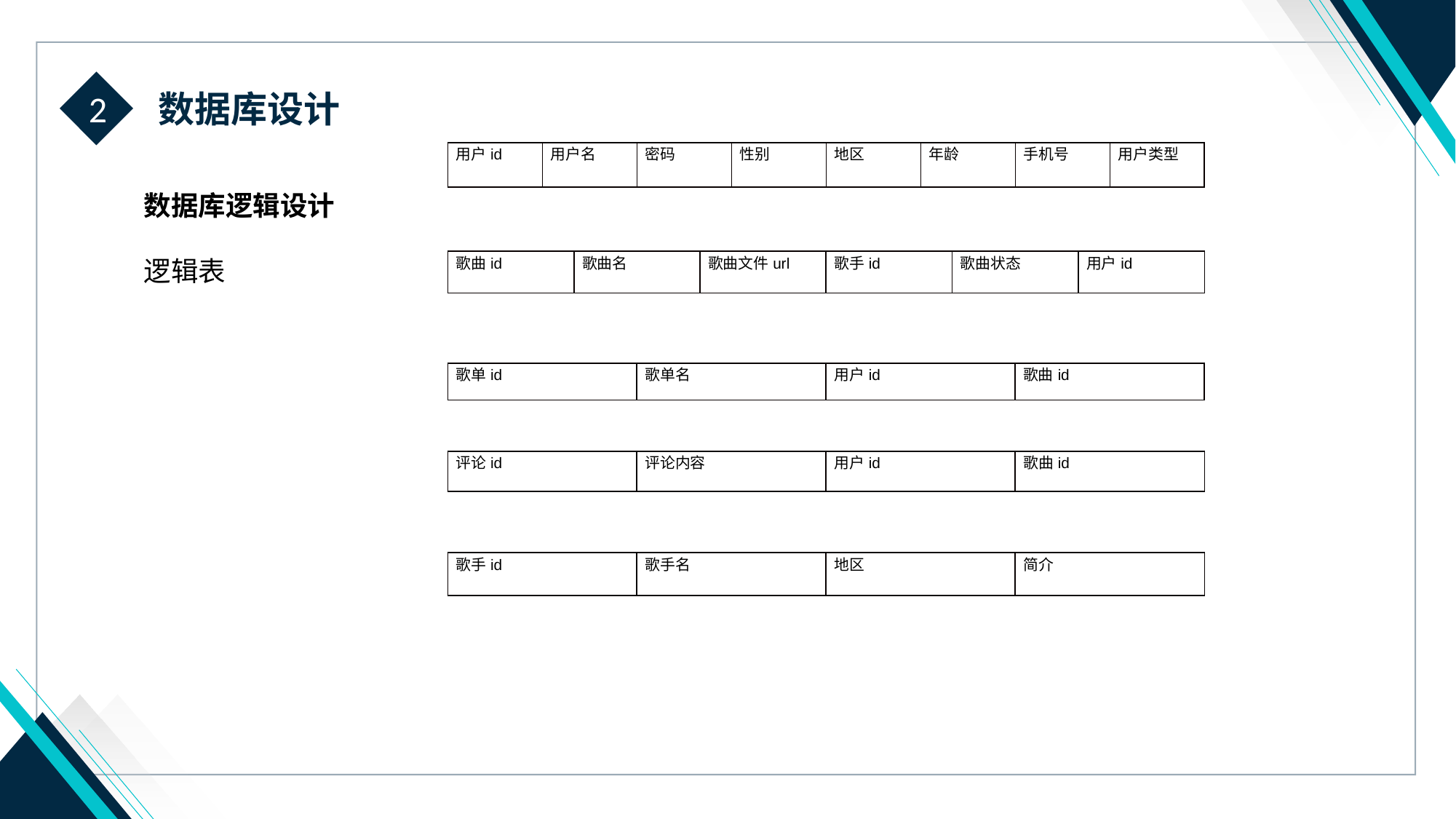

2
数据库设计
| 用户id | 用户名 | 密码 | 性别 | 地区 | 年龄 | 手机号 | 用户类型 |
| --- | --- | --- | --- | --- | --- | --- | --- |
数据库逻辑设计

逻辑表
Founder of Campus number of Daohusu
Founder of Campus number of Daohusu
| 歌曲id | 歌曲名 | 歌曲文件url | 歌手id | 歌曲状态 | 用户id |
| --- | --- | --- | --- | --- | --- |
| 歌单id | 歌单名 | 用户id | 歌曲id |
| --- | --- | --- | --- |
| 评论id | 评论内容 | 用户id | 歌曲id |
| --- | --- | --- | --- |
| 歌手id | 歌手名 | 地区 | 简介 |
| --- | --- | --- | --- |